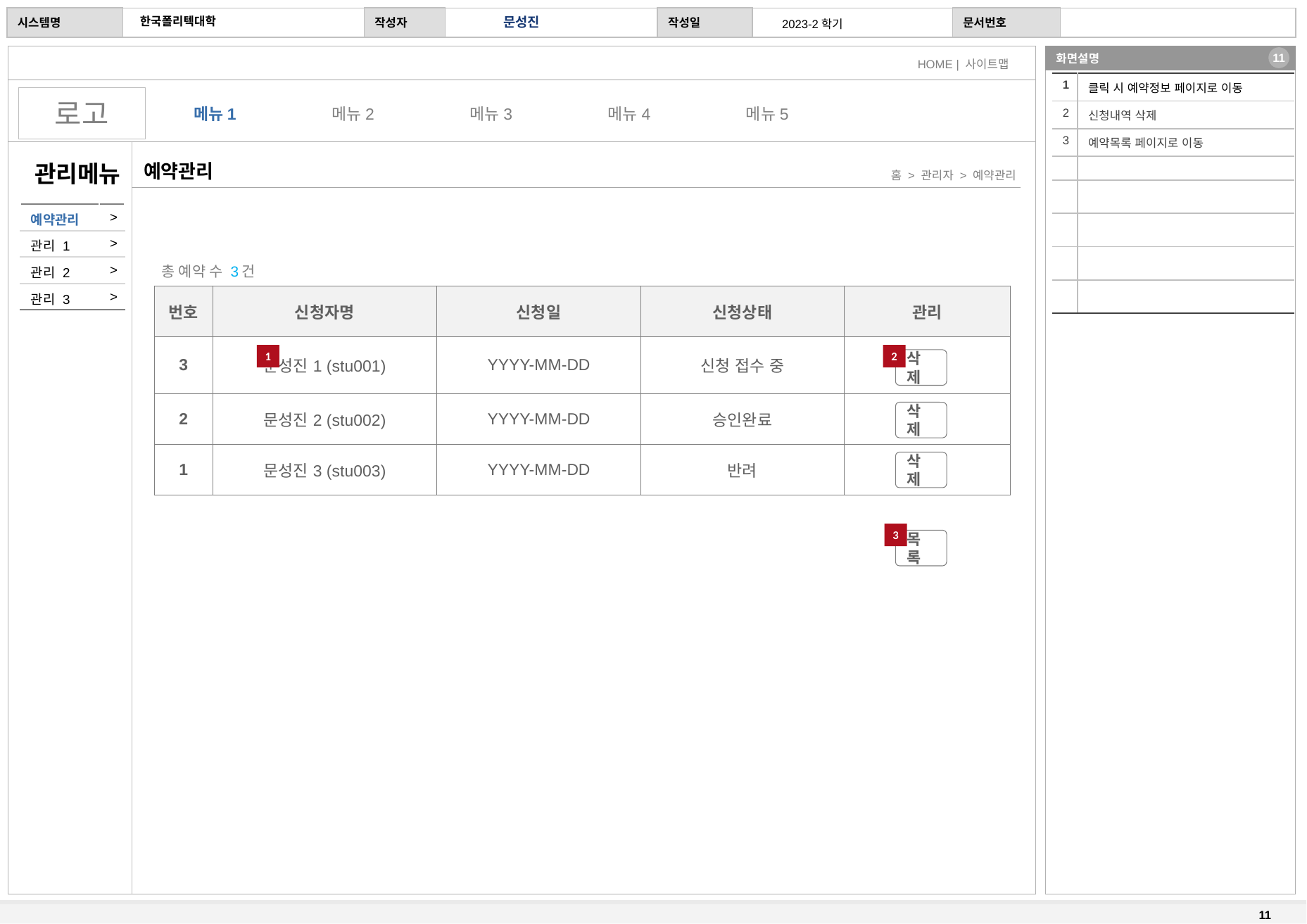

| 1 | 클릭 시 예약정보 페이지로 이동 |
| --- | --- |
| 2 | 신청내역 삭제 |
| 3 | 예약목록 페이지로 이동 |
|  |  |
|  |  |
|  |  |
|  |  |
|  |  |
총 예약 수 3건
| 번호 | 신청자명 | 신청일 | 신청상태 | 관리 |
| --- | --- | --- | --- | --- |
| 3 | 문성진1 (stu001) | YYYY-MM-DD | 신청 접수 중 |  |
| 2 | 문성진2 (stu002) | YYYY-MM-DD | 승인완료 |  |
| 1 | 문성진3 (stu003) | YYYY-MM-DD | 반려 |  |
1
2
삭제
삭제
삭제
3
목록